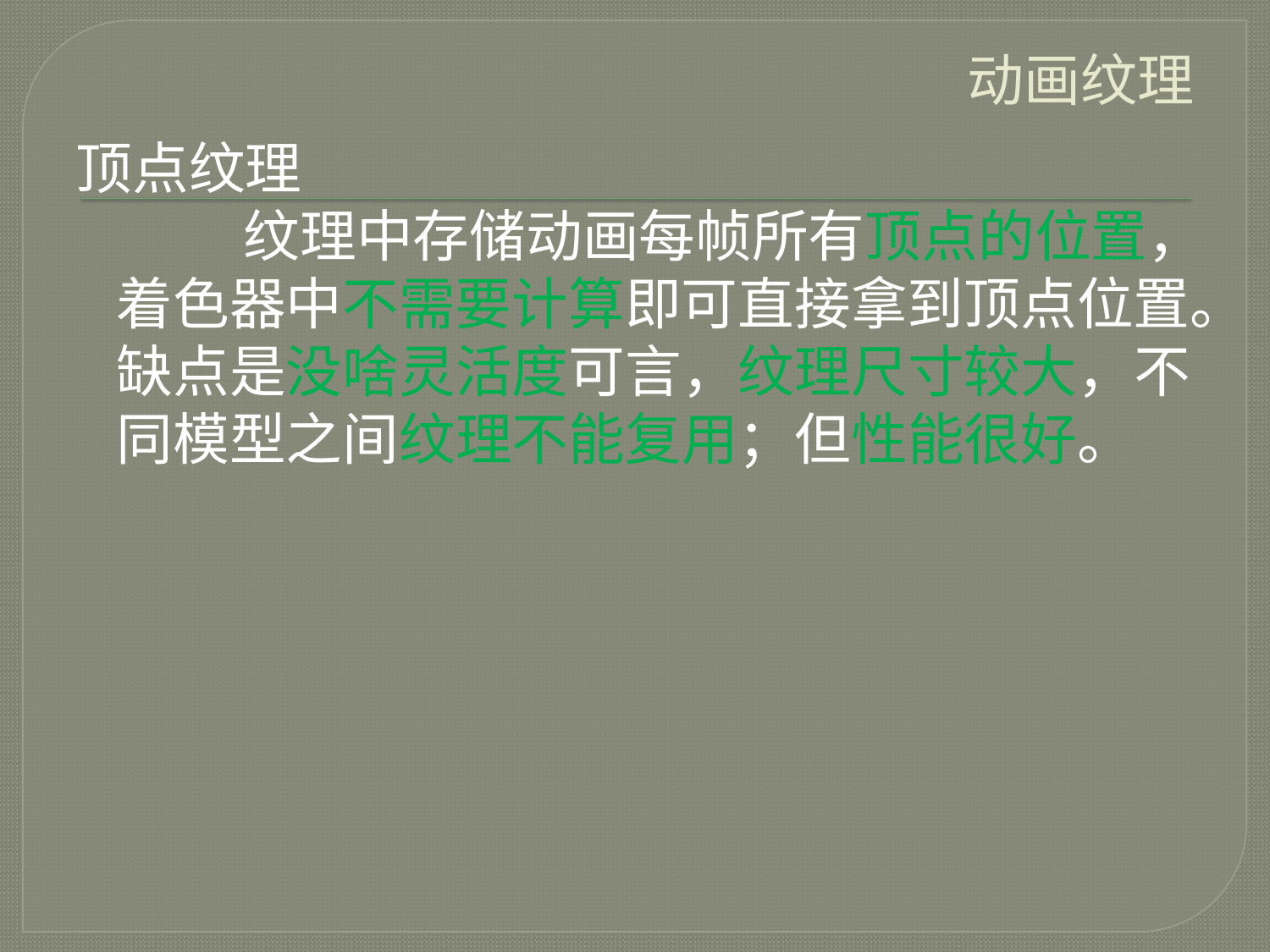

# 动画纹理
顶点纹理
		纹理中存储动画每帧所有顶点的位置，着色器中不需要计算即可直接拿到顶点位置。缺点是没啥灵活度可言，纹理尺寸较大，不同模型之间纹理不能复用；但性能很好。